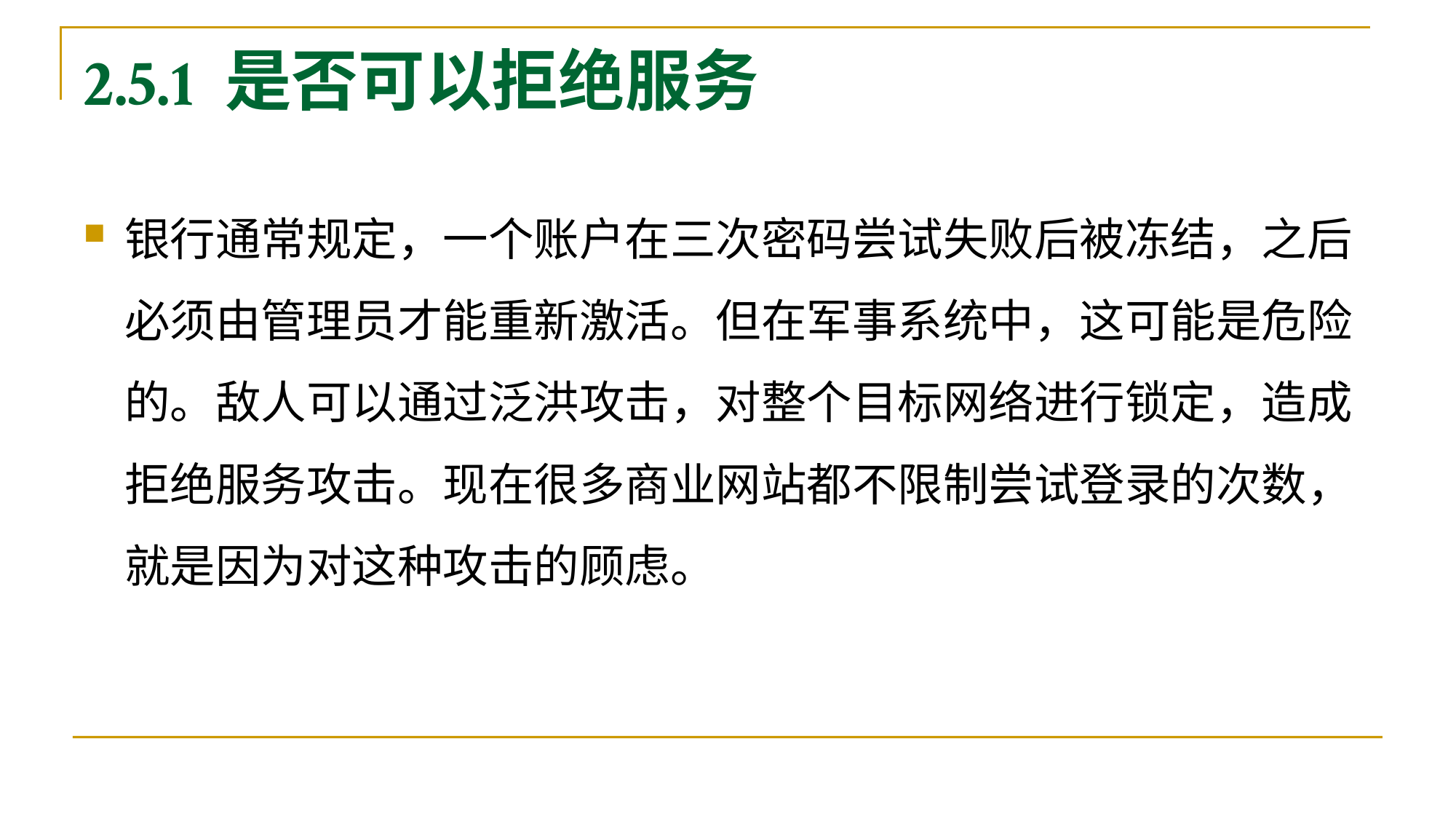

# 2.5.1 是否可以拒绝服务
银行通常规定，一个账户在三次密码尝试失败后被冻结，之后必须由管理员才能重新激活。但在军事系统中，这可能是危险的。敌人可以通过泛洪攻击，对整个目标网络进行锁定，造成拒绝服务攻击。现在很多商业网站都不限制尝试登录的次数，就是因为对这种攻击的顾虑。